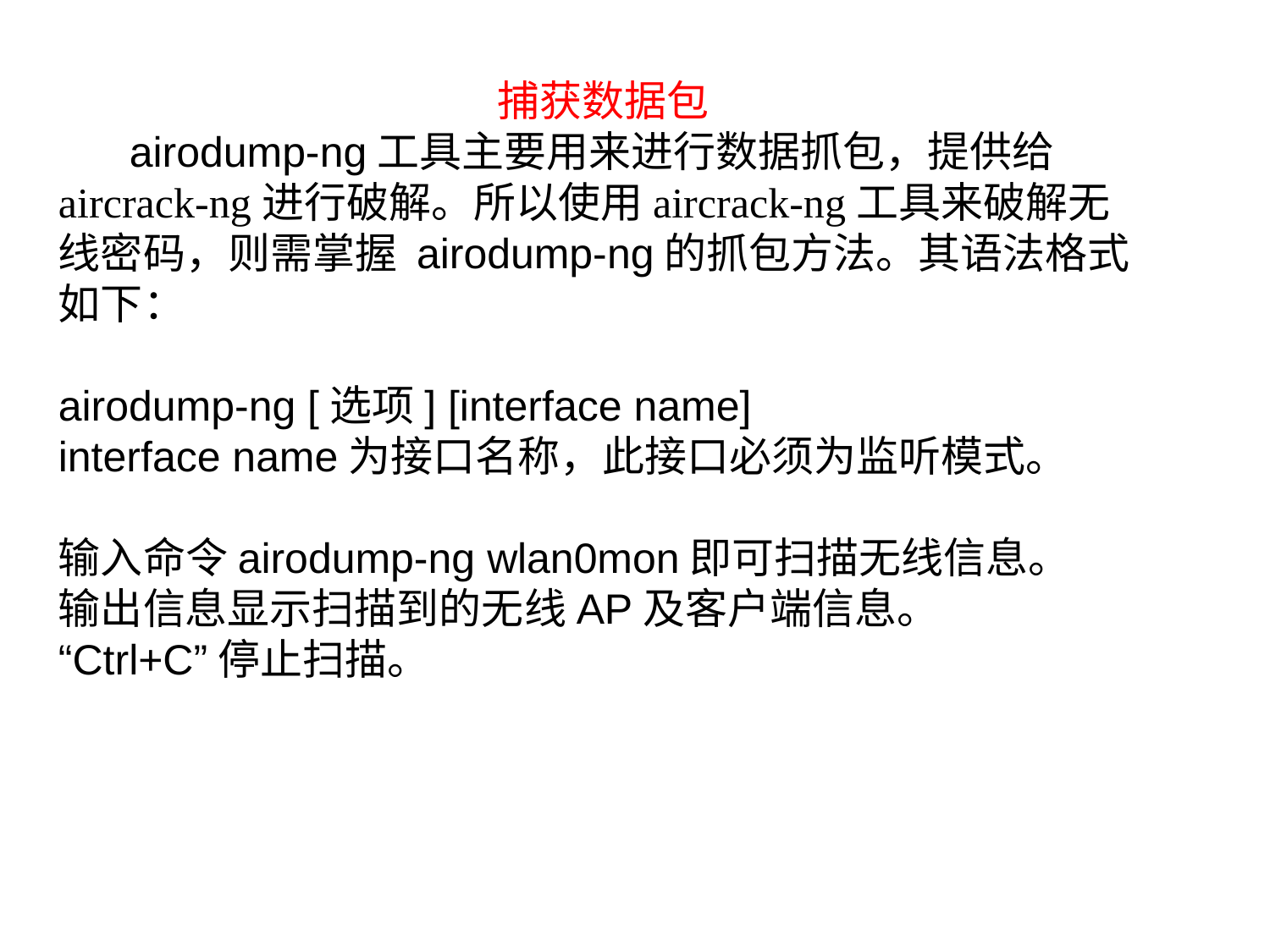

捕获数据包
      airodump-ng工具主要用来进行数据抓包，提供给aircrack-ng进行破解。所以使用aircrack-ng工具来破解无线密码，则需掌握 airodump-ng的抓包方法。其语法格式如下：

airodump-ng [选项] [interface name]
interface name为接口名称，此接口必须为监听模式。

输入命令airodump-ng wlan0mon即可扫描无线信息。
输出信息显示扫描到的无线AP及客户端信息。
“Ctrl+C”停止扫描。